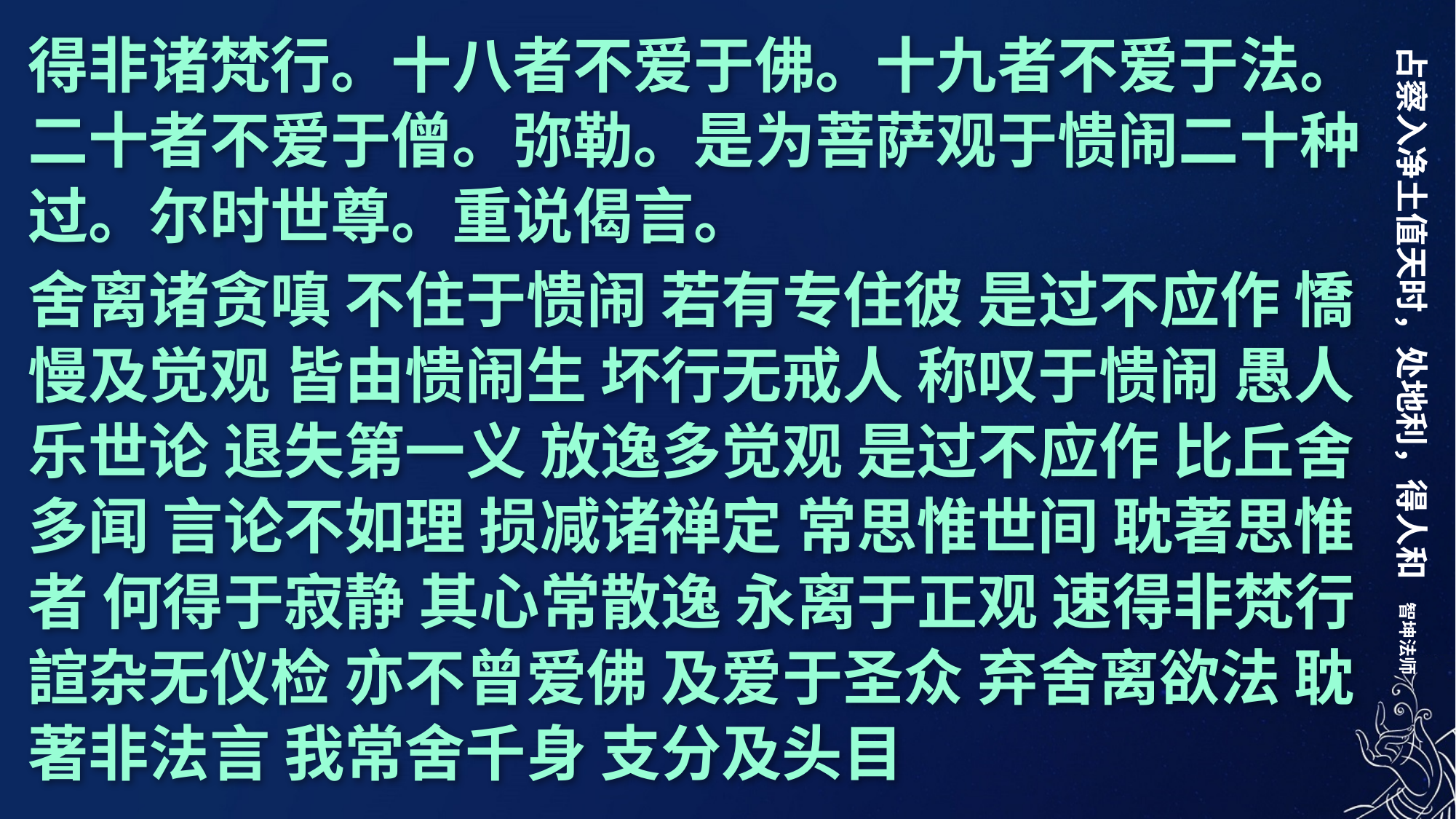

得非诸梵行。十八者不爱于佛。十九者不爱于法。二十者不爱于僧。弥勒。是为菩萨观于愦闹二十种过。尔时世尊。重说偈言。
舍离诸贪嗔 不住于愦闹 若有专住彼 是过不应作 憍慢及觉观 皆由愦闹生 坏行无戒人 称叹于愦闹 愚人乐世论 退失第一义 放逸多觉观 是过不应作 比丘舍多闻 言论不如理 损减诸禅定 常思惟世间 耽著思惟者 何得于寂静 其心常散逸 永离于正观 速得非梵行 諠杂无仪检 亦不曾爱佛 及爱于圣众 弃舍离欲法 耽著非法言 我常舍千身 支分及头目